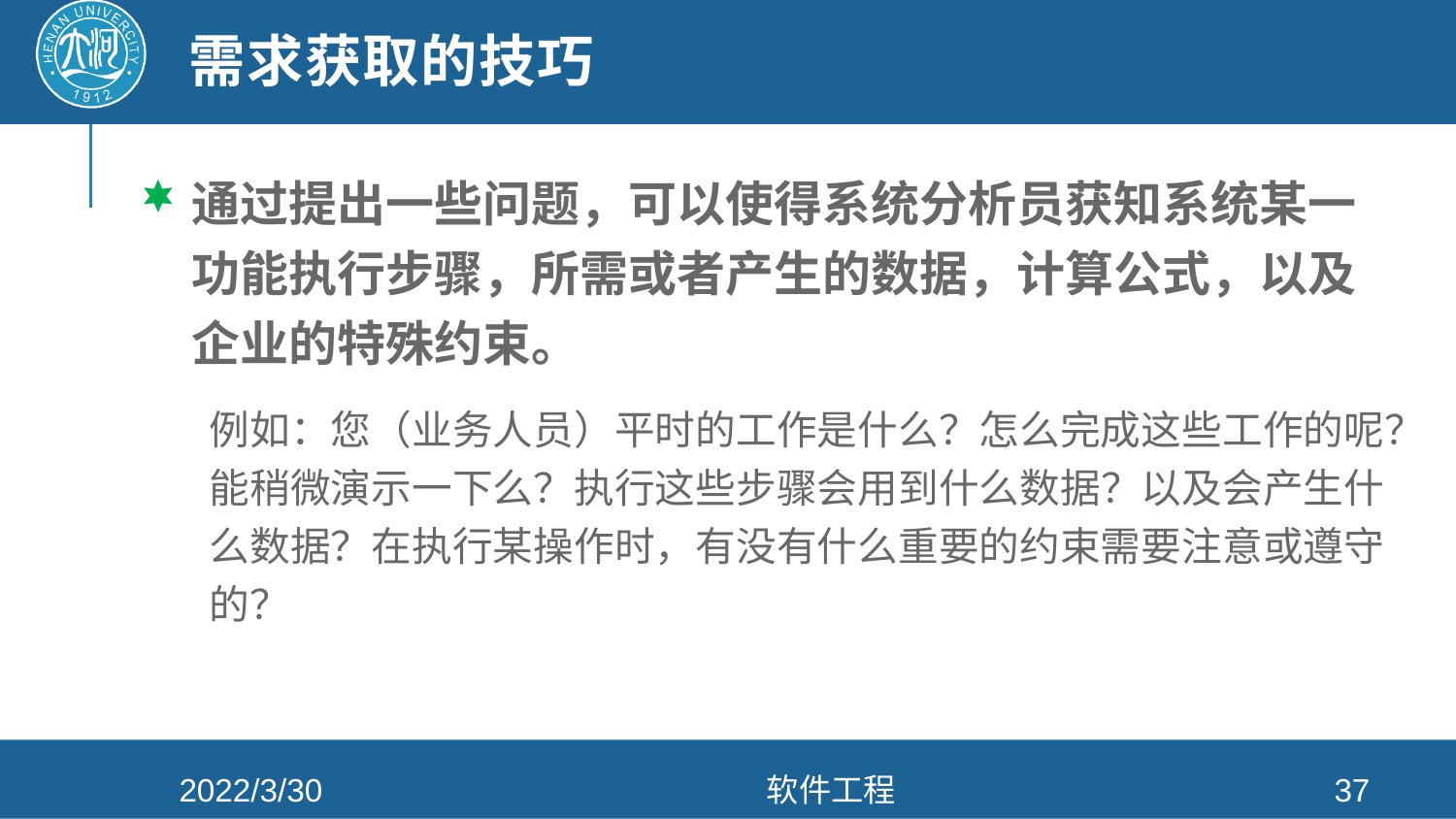

# 需求获取的技巧
通过提出一些问题，可以使得系统分析员获知系统某一功能执行步骤，所需或者产生的数据，计算公式，以及企业的特殊约束。
例如：您（业务人员）平时的工作是什么？怎么完成这些工作的呢？能稍微演示一下么？执行这些步骤会用到什么数据？以及会产生什么数据？在执行某操作时，有没有什么重要的约束需要注意或遵守的？

2022/3/30
软件工程
37